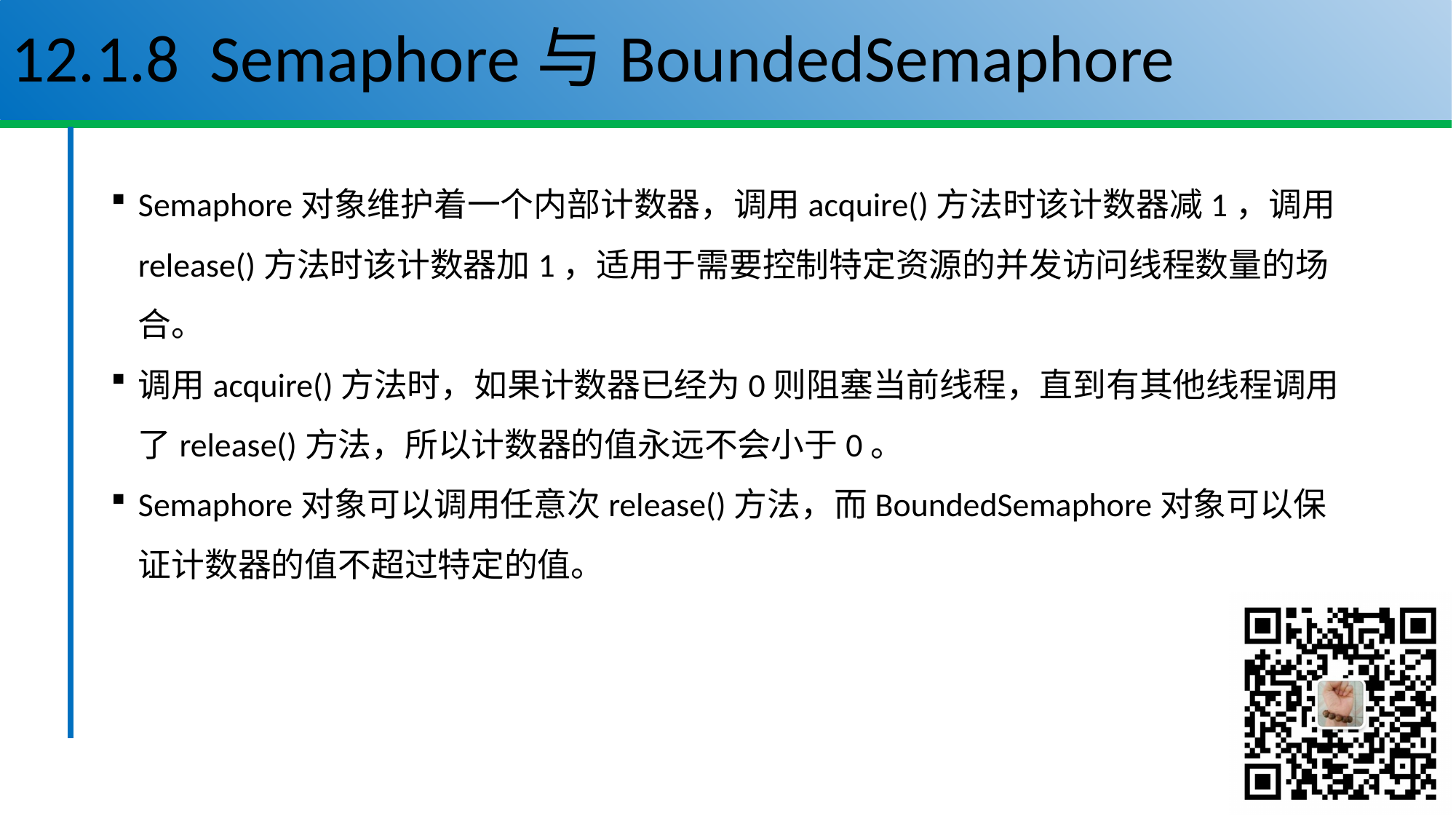

# 12.1.8  Semaphore与BoundedSemaphore
Semaphore对象维护着一个内部计数器，调用acquire()方法时该计数器减1，调用release()方法时该计数器加1，适用于需要控制特定资源的并发访问线程数量的场合。
调用acquire()方法时，如果计数器已经为0则阻塞当前线程，直到有其他线程调用了release()方法，所以计数器的值永远不会小于0。
Semaphore对象可以调用任意次release()方法，而BoundedSemaphore对象可以保证计数器的值不超过特定的值。